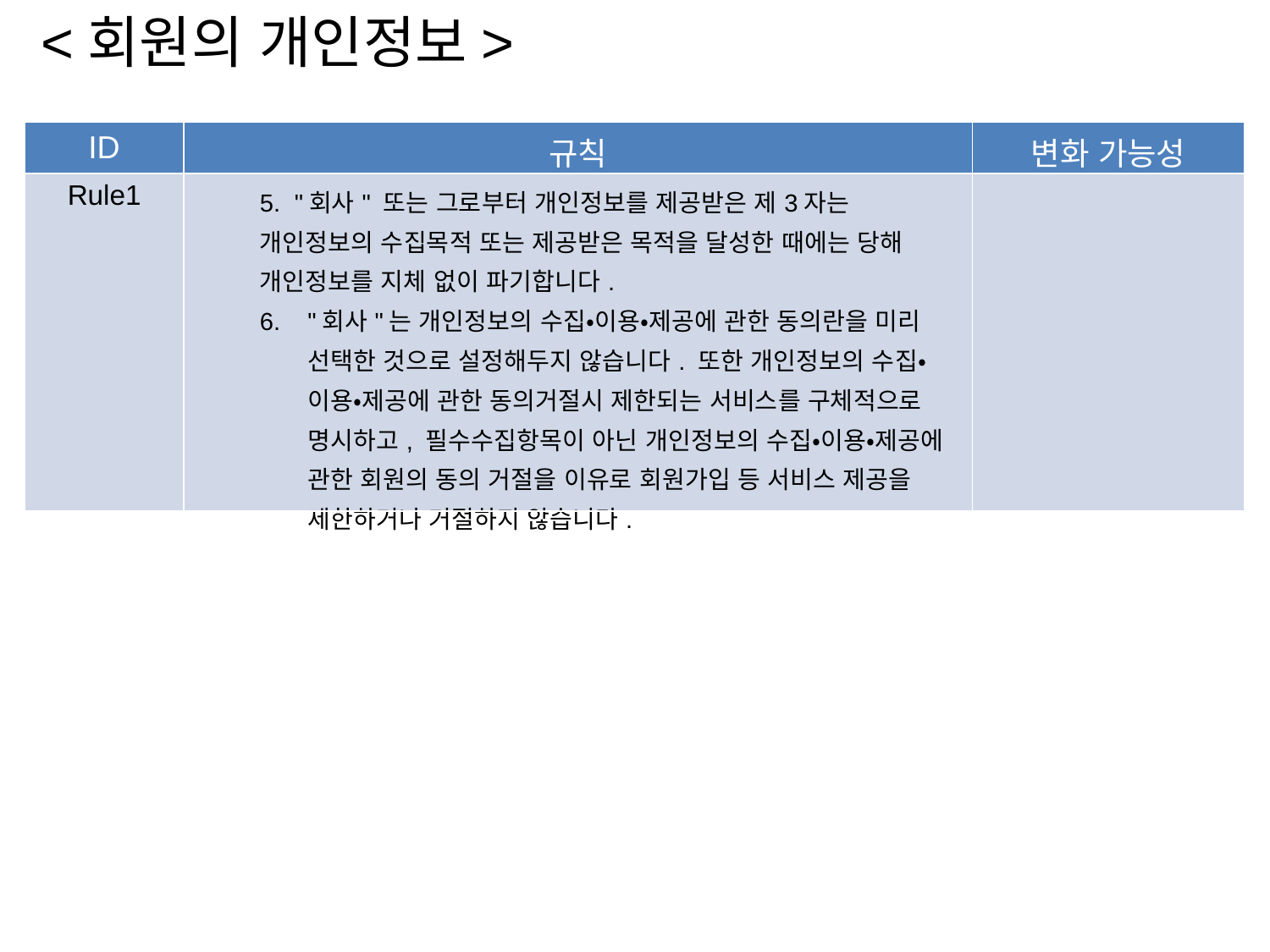

<회원의 개인정보>
| ID | 규칙 | 변화 가능성 |
| --- | --- | --- |
| Rule1 | 5. "회사" 또는 그로부터 개인정보를 제공받은 제3자는 개인정보의 수집목적 또는 제공받은 목적을 달성한 때에는 당해 개인정보를 지체 없이 파기합니다. "회사"는 개인정보의 수집•이용•제공에 관한 동의란을 미리 선택한 것으로 설정해두지 않습니다. 또한 개인정보의 수집•이용•제공에 관한 동의거절시 제한되는 서비스를 구체적으로 명시하고, 필수수집항목이 아닌 개인정보의 수집•이용•제공에 관한 회원의 동의 거절을 이유로 회원가입 등 서비스 제공을 제한하거나 거절하지 않습니다. |  |